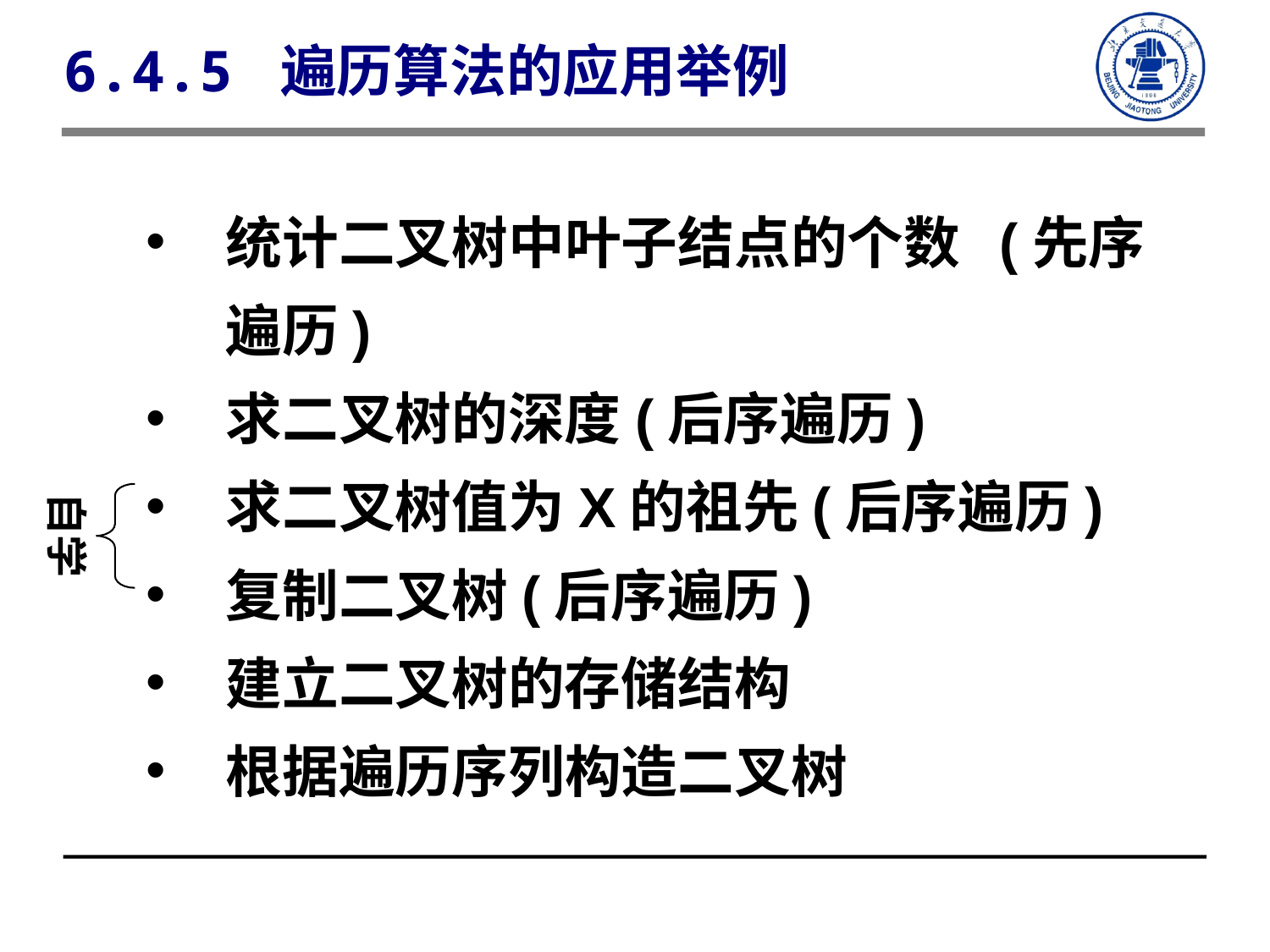

6.4.5 遍历算法的应用举例
统计二叉树中叶子结点的个数  (先序遍历)
求二叉树的深度(后序遍历)
求二叉树值为X的祖先(后序遍历)
复制二叉树(后序遍历)
建立二叉树的存储结构
根据遍历序列构造二叉树
自学